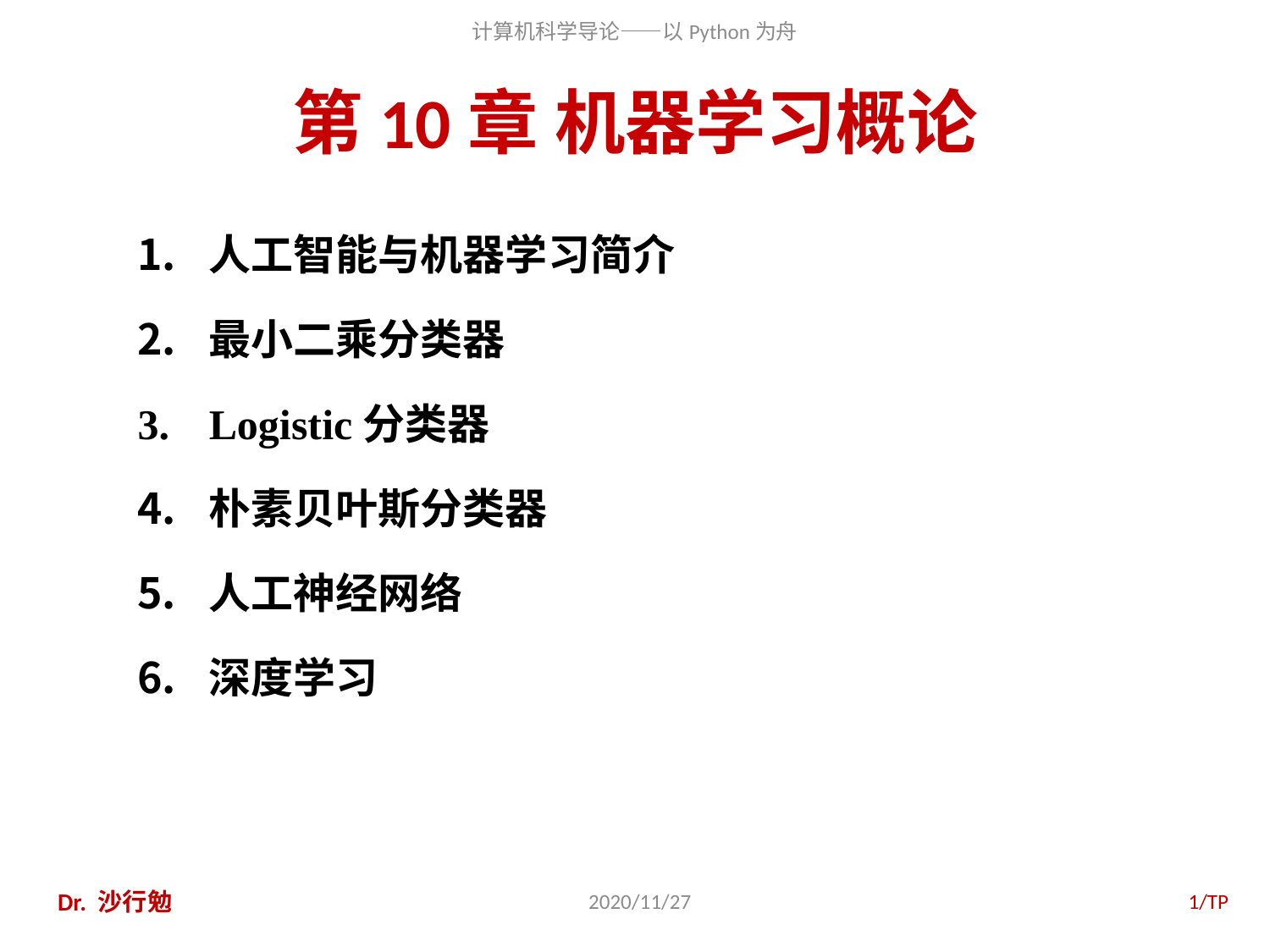

# 第10章 机器学习概论
人工智能与机器学习简介
最小二乘分类器
Logistic分类器
朴素贝叶斯分类器
人工神经网络
深度学习
Dr. 沙行勉
2020/11/27
1/TP